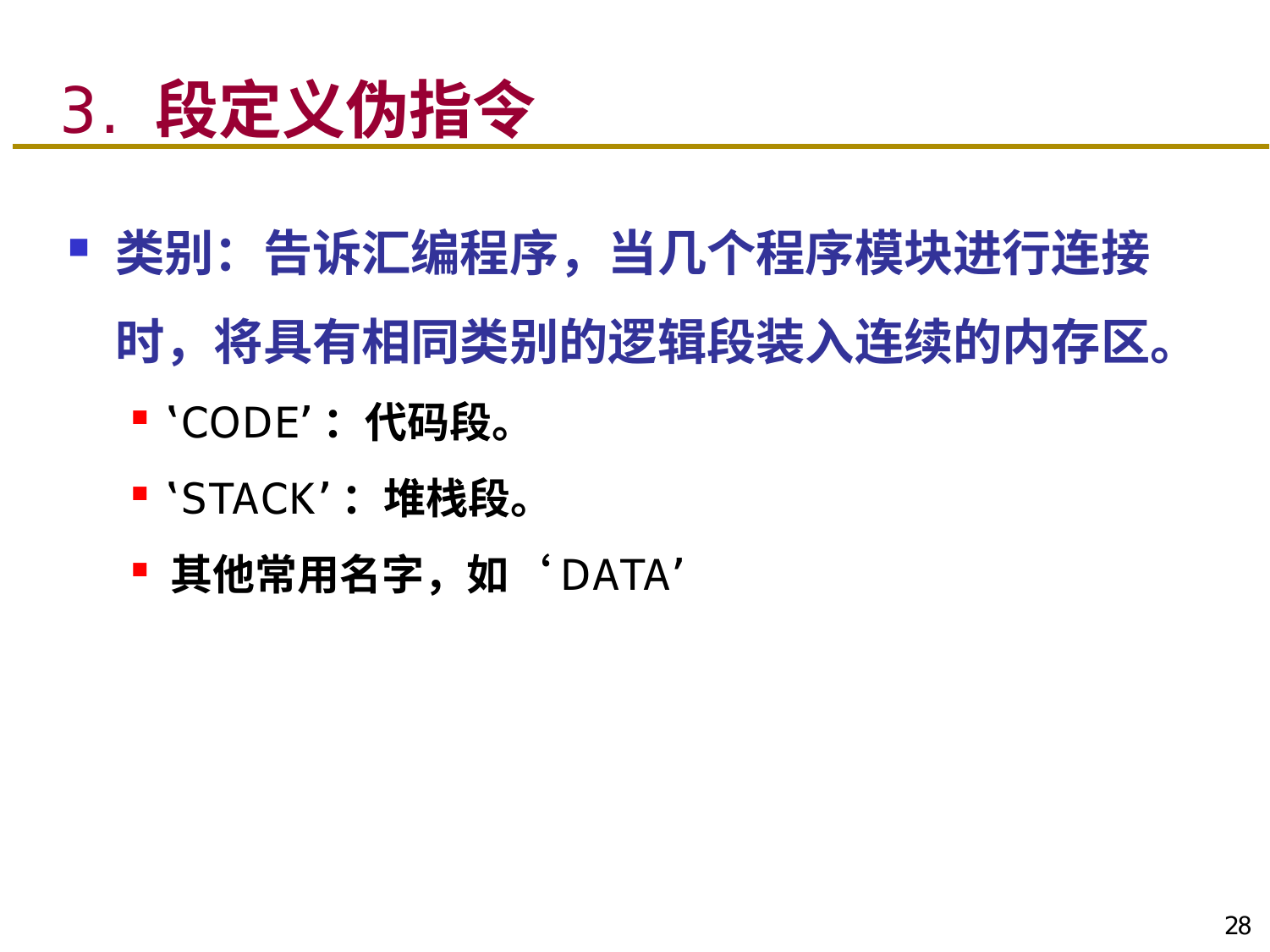

# 3. 段定义伪指令
类别：告诉汇编程序，当几个程序模块进行连接时，将具有相同类别的逻辑段装入连续的内存区。
‘CODE’：代码段。
‘STACK’：堆栈段。
其他常用名字，如‘DATA’
28